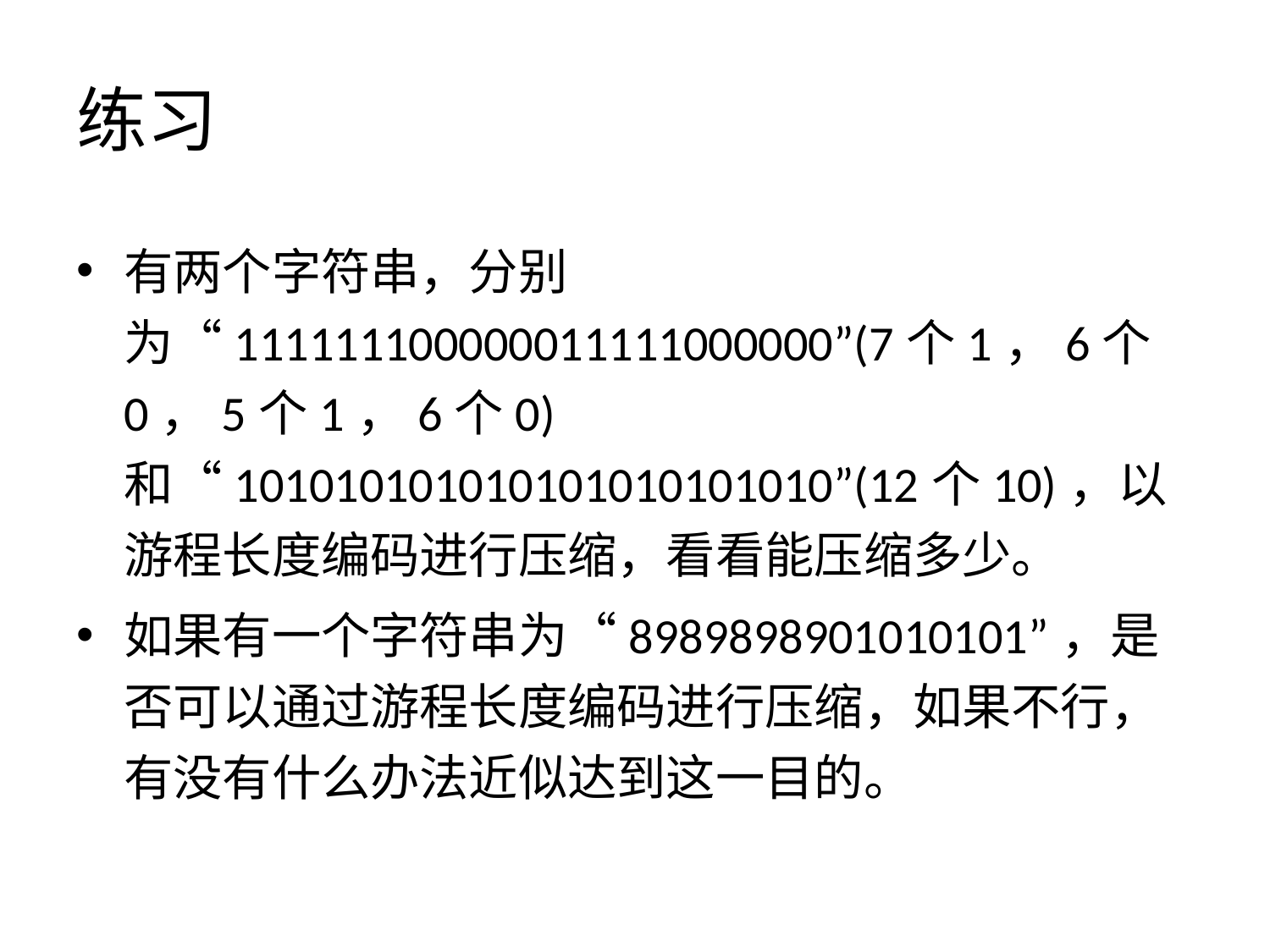

# 练习
有两个字符串，分别为“111111100000011111000000”(7个1，6个0，5个1，6个0)和“101010101010101010101010”(12个10)，以游程长度编码进行压缩，看看能压缩多少。
如果有一个字符串为“8989898901010101”，是否可以通过游程长度编码进行压缩，如果不行，有没有什么办法近似达到这一目的。